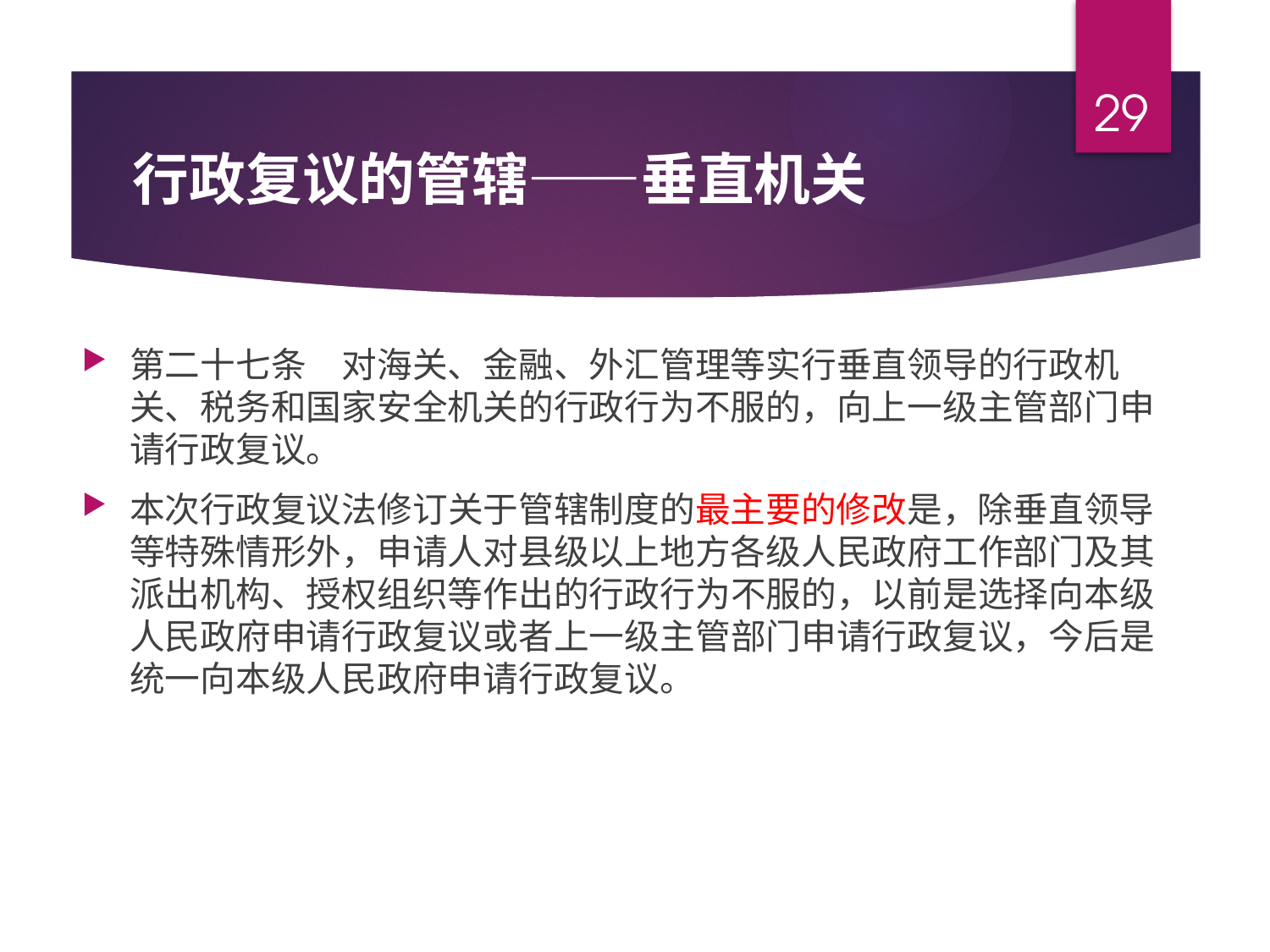

29
# 行政复议的管辖——垂直机关
第二十七条　对海关、金融、外汇管理等实行垂直领导的行政机关、税务和国家安全机关的行政行为不服的，向上一级主管部门申请行政复议。
本次行政复议法修订关于管辖制度的最主要的修改是，除垂直领导等特殊情形外，申请人对县级以上地方各级人民政府工作部门及其派出机构、授权组织等作出的行政行为不服的，以前是选择向本级人民政府申请行政复议或者上一级主管部门申请行政复议，今后是统一向本级人民政府申请行政复议。